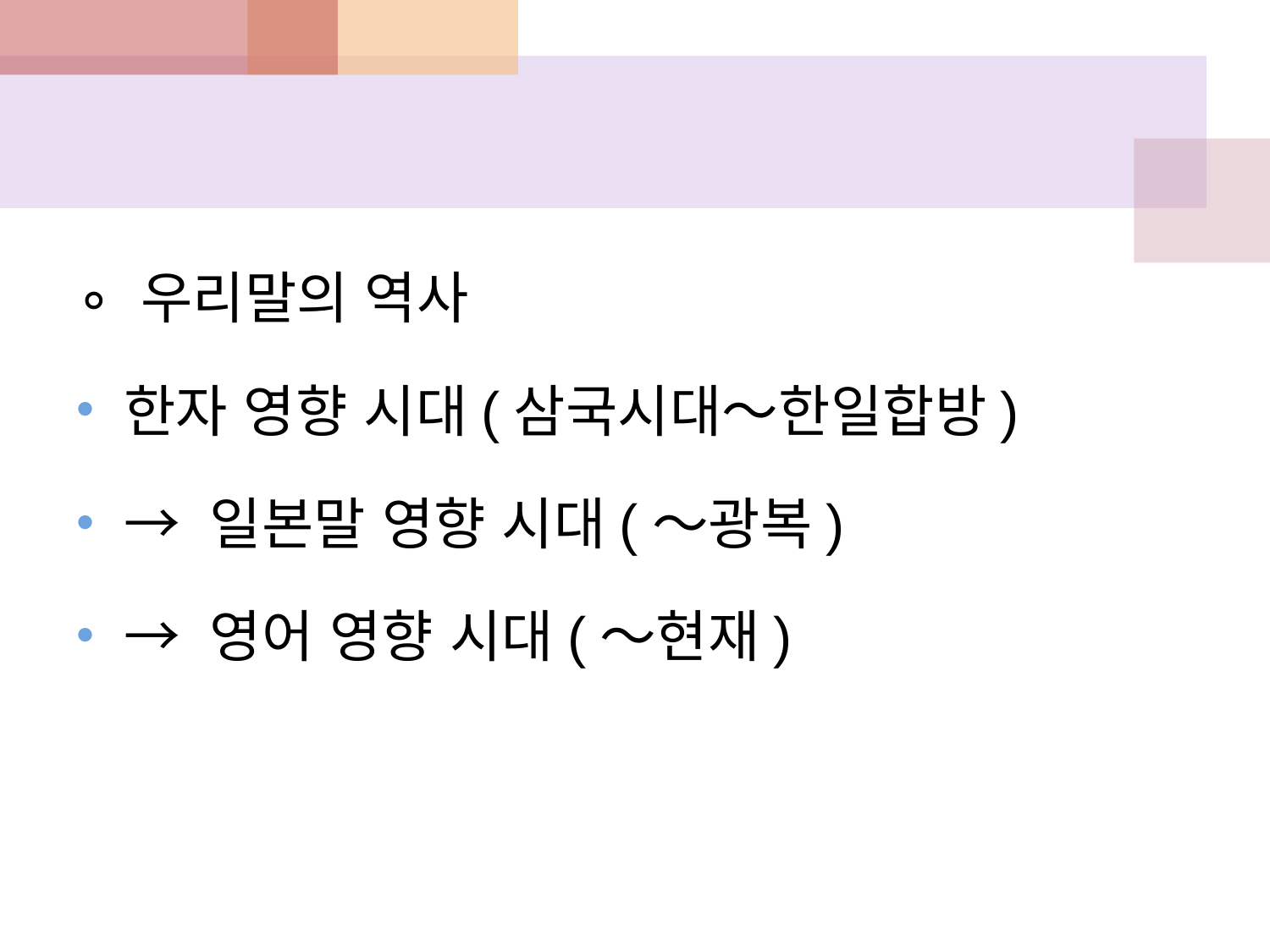

#
∘ 우리말의 역사
한자 영향 시대(삼국시대～한일합방)
→ 일본말 영향 시대(～광복)
→ 영어 영향 시대(～현재)